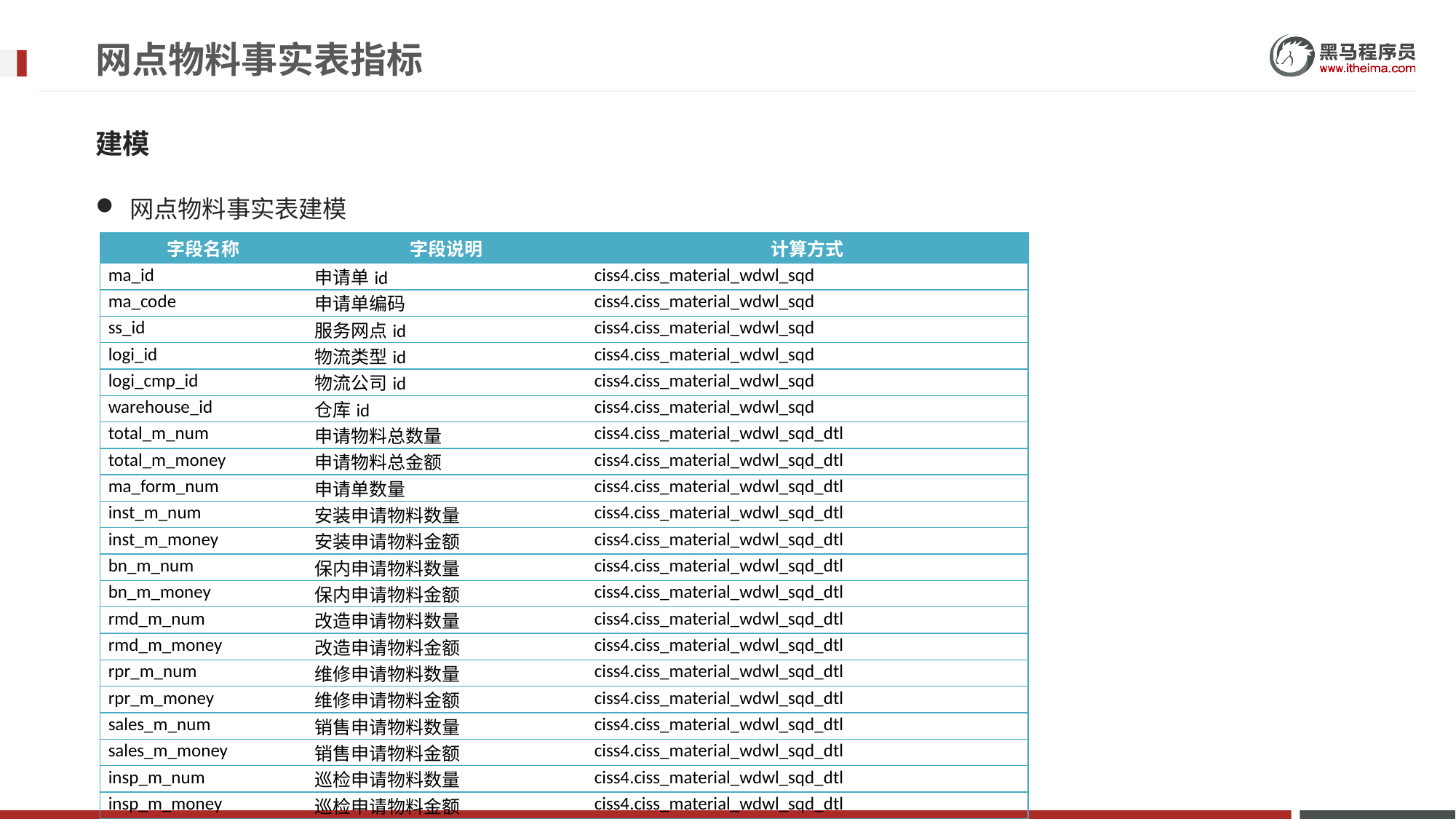

# 网点物料事实表指标
建模
网点物料事实表建模

| 字段名称 | 字段说明 | 计算方式 |
| --- | --- | --- |
| ma\_id | 申请单id | ciss4.ciss\_material\_wdwl\_sqd |
| ma\_code | 申请单编码 | ciss4.ciss\_material\_wdwl\_sqd |
| ss\_id | 服务网点id | ciss4.ciss\_material\_wdwl\_sqd |
| logi\_id | 物流类型id | ciss4.ciss\_material\_wdwl\_sqd |
| logi\_cmp\_id | 物流公司id | ciss4.ciss\_material\_wdwl\_sqd |
| warehouse\_id | 仓库id | ciss4.ciss\_material\_wdwl\_sqd |
| total\_m\_num | 申请物料总数量 | ciss4.ciss\_material\_wdwl\_sqd\_dtl |
| total\_m\_money | 申请物料总金额 | ciss4.ciss\_material\_wdwl\_sqd\_dtl |
| ma\_form\_num | 申请单数量 | ciss4.ciss\_material\_wdwl\_sqd\_dtl |
| inst\_m\_num | 安装申请物料数量 | ciss4.ciss\_material\_wdwl\_sqd\_dtl |
| inst\_m\_money | 安装申请物料金额 | ciss4.ciss\_material\_wdwl\_sqd\_dtl |
| bn\_m\_num | 保内申请物料数量 | ciss4.ciss\_material\_wdwl\_sqd\_dtl |
| bn\_m\_money | 保内申请物料金额 | ciss4.ciss\_material\_wdwl\_sqd\_dtl |
| rmd\_m\_num | 改造申请物料数量 | ciss4.ciss\_material\_wdwl\_sqd\_dtl |
| rmd\_m\_money | 改造申请物料金额 | ciss4.ciss\_material\_wdwl\_sqd\_dtl |
| rpr\_m\_num | 维修申请物料数量 | ciss4.ciss\_material\_wdwl\_sqd\_dtl |
| rpr\_m\_money | 维修申请物料金额 | ciss4.ciss\_material\_wdwl\_sqd\_dtl |
| sales\_m\_num | 销售申请物料数量 | ciss4.ciss\_material\_wdwl\_sqd\_dtl |
| sales\_m\_money | 销售申请物料金额 | ciss4.ciss\_material\_wdwl\_sqd\_dtl |
| insp\_m\_num | 巡检申请物料数量 | ciss4.ciss\_material\_wdwl\_sqd\_dtl |
| insp\_m\_money | 巡检申请物料金额 | ciss4.ciss\_material\_wdwl\_sqd\_dtl |